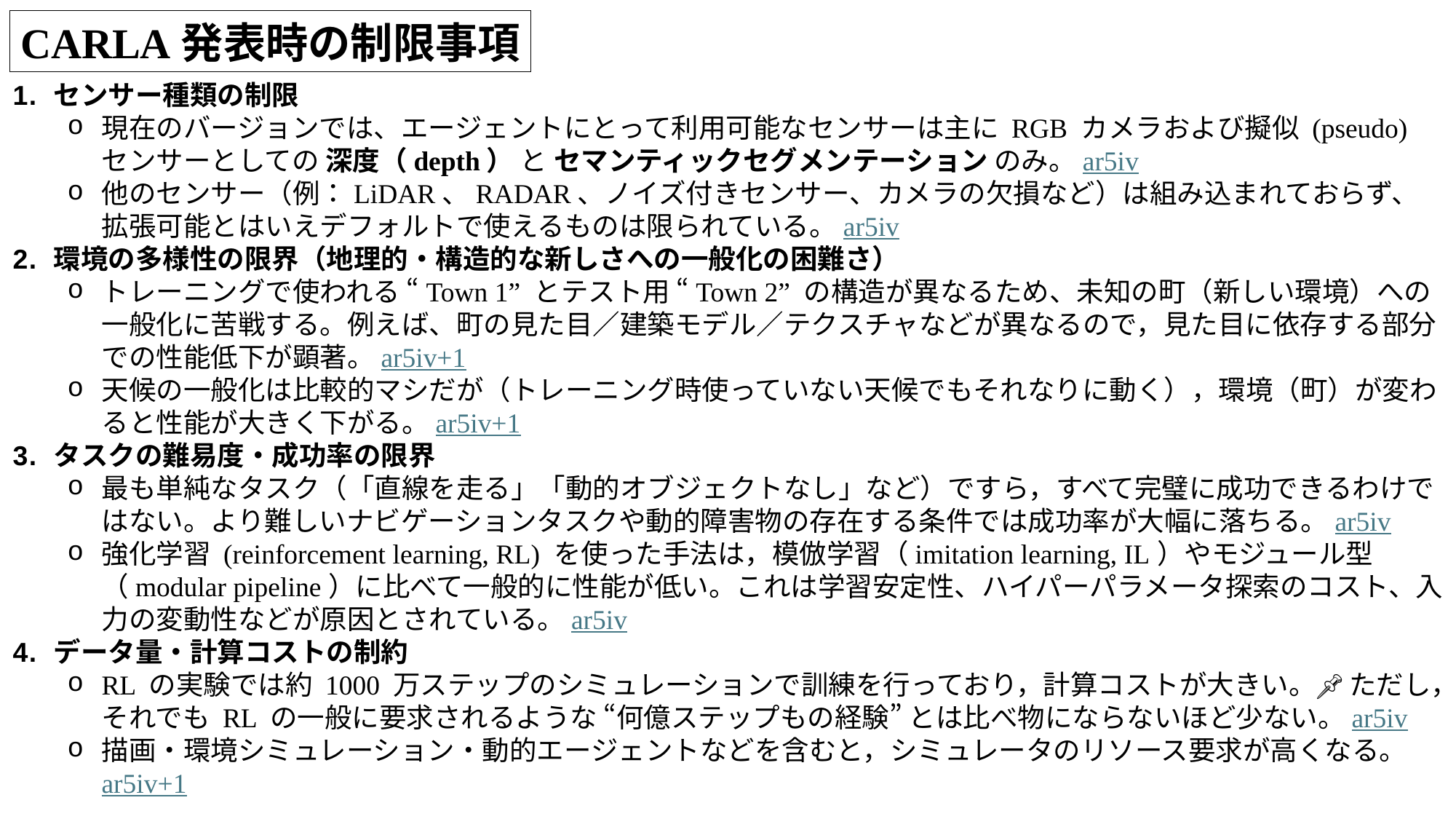

CARLA発表時の制限事項
センサー種類の制限
現在のバージョンでは、エージェントにとって利用可能なセンサーは主に RGB カメラおよび擬似 (pseudo) センサーとしての 深度（depth） と セマンティックセグメンテーション のみ。ar5iv
他のセンサー（例：LiDAR、RADAR、ノイズ付きセンサー、カメラの欠損など）は組み込まれておらず、拡張可能とはいえデフォルトで使えるものは限られている。ar5iv
環境の多様性の限界（地理的・構造的な新しさへの一般化の困難さ）
トレーニングで使われる “Town 1” とテスト用 “Town 2” の構造が異なるため、未知の町（新しい環境）への一般化に苦戦する。例えば、町の見た目／建築モデル／テクスチャなどが異なるので，見た目に依存する部分での性能低下が顕著。ar5iv+1
天候の一般化は比較的マシだが（トレーニング時使っていない天候でもそれなりに動く），環境（町）が変わると性能が大きく下がる。ar5iv+1
タスクの難易度・成功率の限界
最も単純なタスク（「直線を走る」「動的オブジェクトなし」など）ですら，すべて完璧に成功できるわけではない。より難しいナビゲーションタスクや動的障害物の存在する条件では成功率が大幅に落ちる。ar5iv
強化学習 (reinforcement learning, RL) を使った手法は，模倣学習（imitation learning, IL）やモジュール型（modular pipeline）に比べて一般的に性能が低い。これは学習安定性、ハイパーパラメータ探索のコスト、入力の変動性などが原因とされている。ar5iv
データ量・計算コストの制約
RL の実験では約 1000 万ステップのシミュレーションで訓練を行っており，計算コストが大きい。📌 ただし，それでも RL の一般に要求されるような “何億ステップもの経験” とは比べ物にならないほど少ない。ar5iv
描画・環境シミュレーション・動的エージェントなどを含むと，シミュレータのリソース要求が高くなる。ar5iv+1